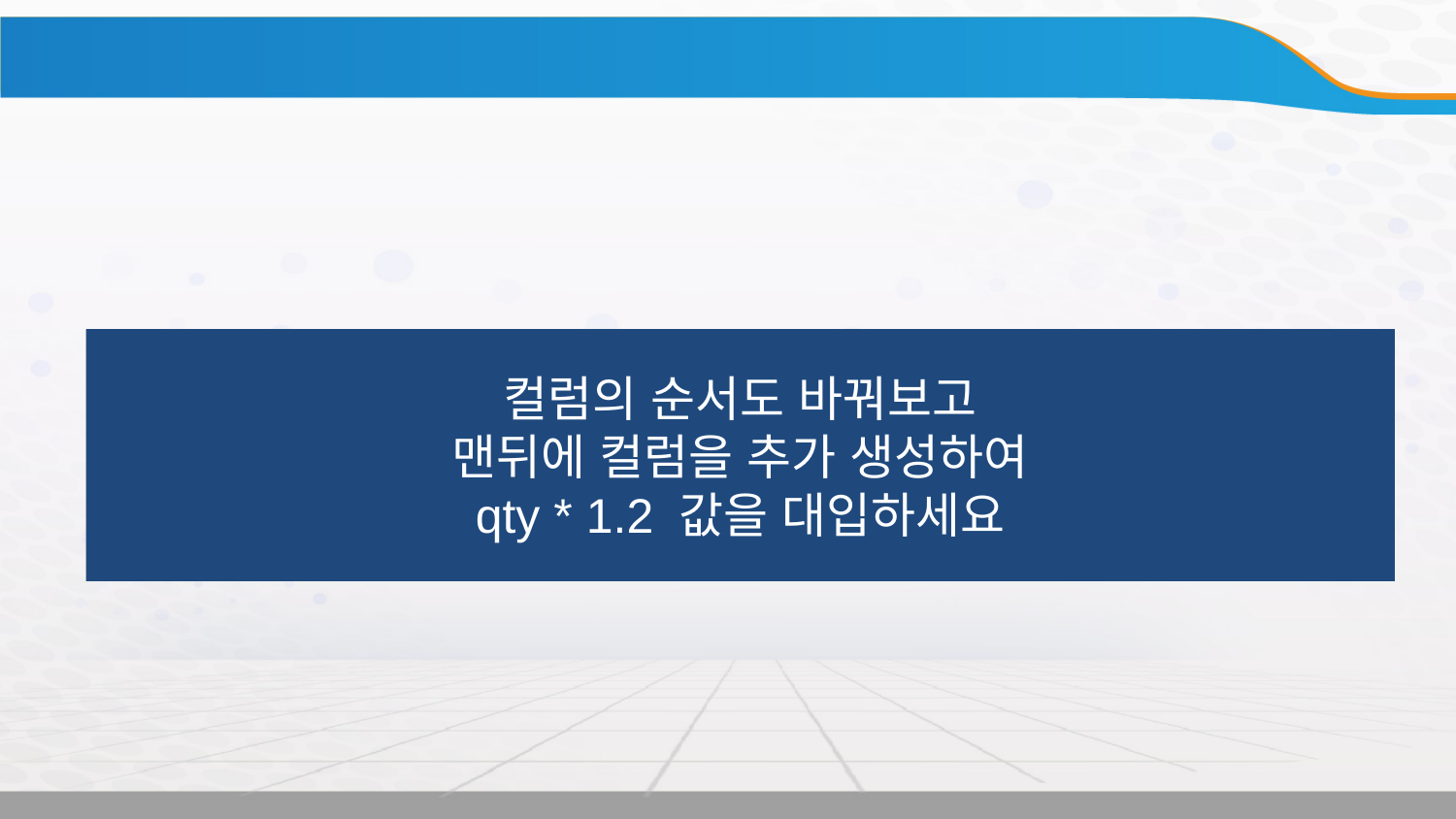

실습
컬럼의 순서도 바꿔보고
맨뒤에 컬럼을 추가 생성하여
qty * 1.2 값을 대입하세요